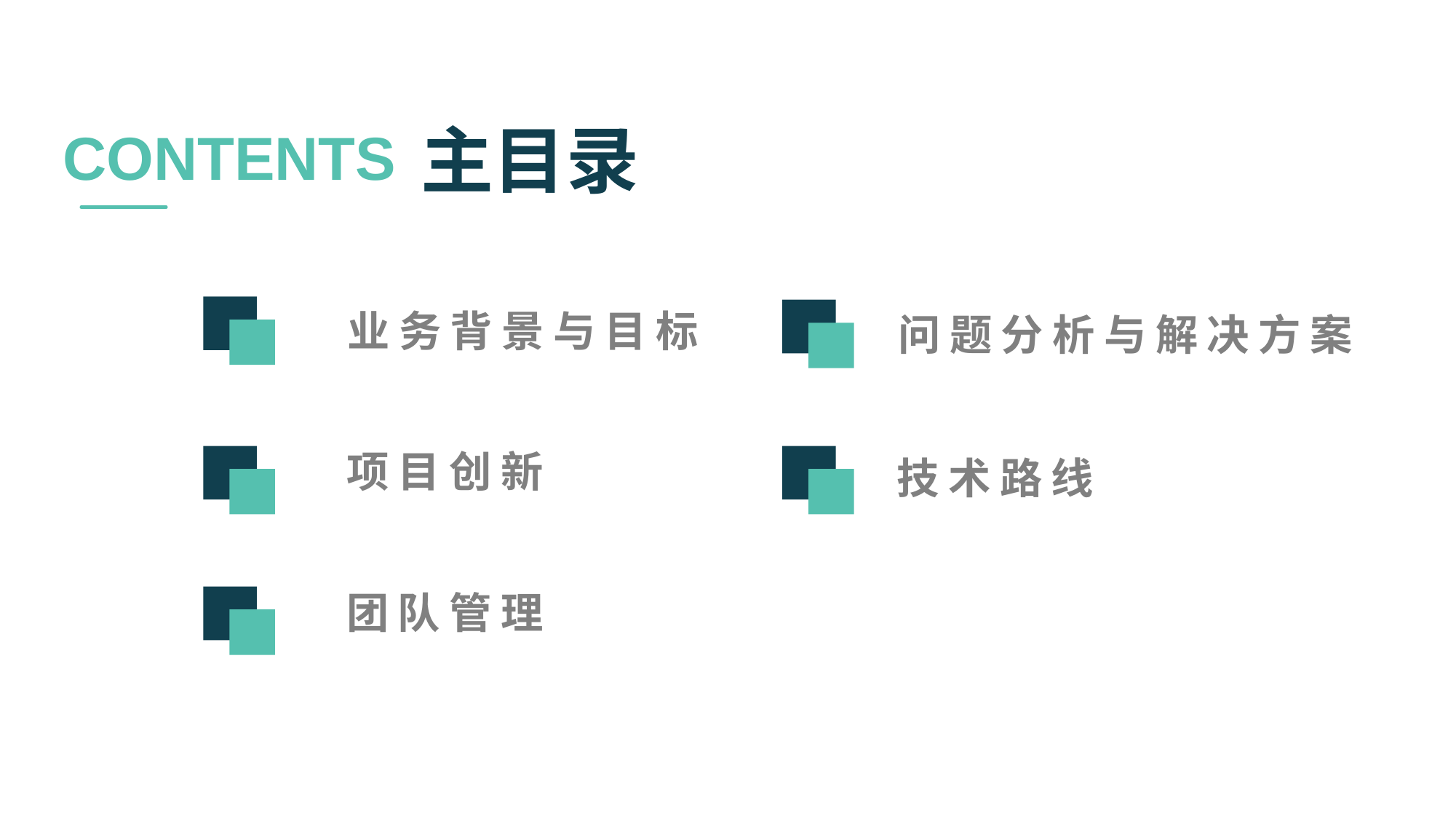

主目录
CONTENTS

业务背景与目标

问题分析与解决方案

项目创新

技术路线

团队管理